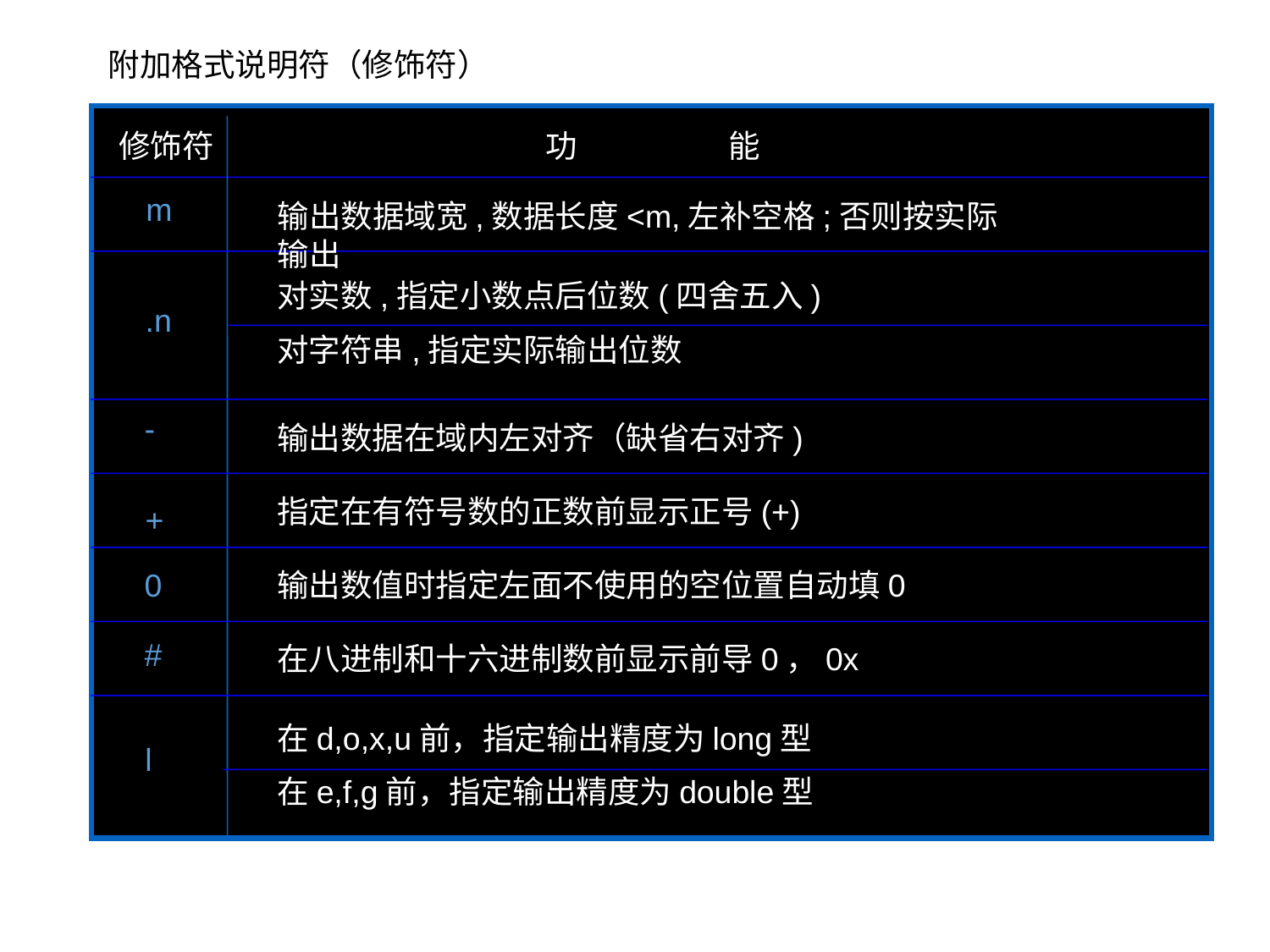

附加格式说明符（修饰符）

修饰符
功                     能

m
输出数据域宽,数据长度<m,左补空格;否则按实际输出

对实数,指定小数点后位数(四舍五入)
对字符串,指定实际输出位数
.n

-
输出数据在域内左对齐（缺省右对齐)

指定在有符号数的正数前显示正号(+)
+

0
输出数值时指定左面不使用的空位置自动填0

#
在八进制和十六进制数前显示前导0，0x

在d,o,x,u前，指定输出精度为long型
在e,f,g前，指定输出精度为double型
l